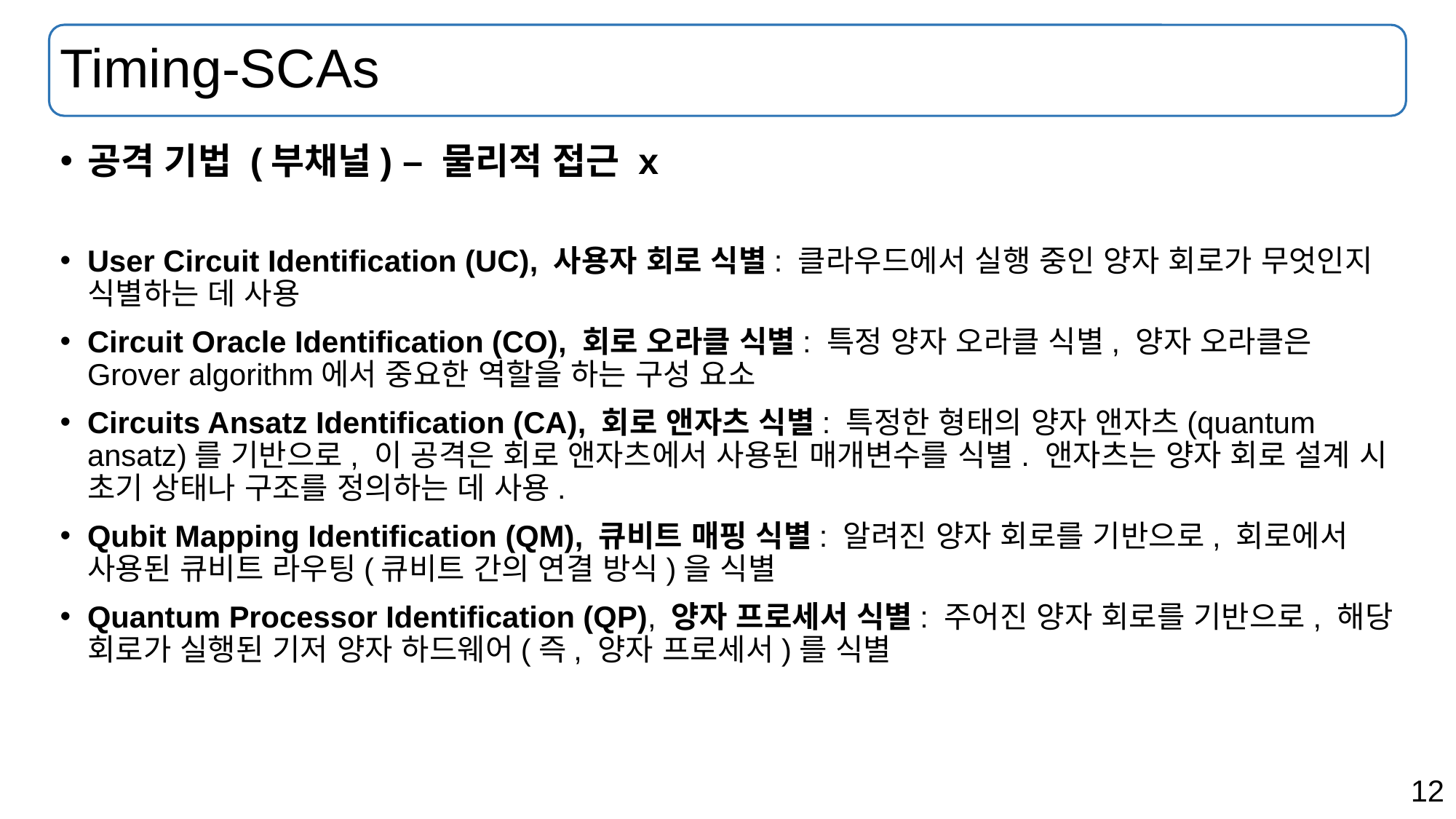

# Timing-SCAs
공격 기법 (부채널) – 물리적 접근 x

User Circuit Identification (UC), 사용자 회로 식별: 클라우드에서 실행 중인 양자 회로가 무엇인지 식별하는 데 사용
Circuit Oracle Identification (CO), 회로 오라클 식별: 특정 양자 오라클 식별, 양자 오라클은 Grover algorithm에서 중요한 역할을 하는 구성 요소
Circuits Ansatz Identification (CA), 회로 앤자츠 식별: 특정한 형태의 양자 앤자츠(quantum ansatz)를 기반으로, 이 공격은 회로 앤자츠에서 사용된 매개변수를 식별. 앤자츠는 양자 회로 설계 시 초기 상태나 구조를 정의하는 데 사용.
Qubit Mapping Identification (QM), 큐비트 매핑 식별: 알려진 양자 회로를 기반으로, 회로에서 사용된 큐비트 라우팅(큐비트 간의 연결 방식)을 식별
Quantum Processor Identification (QP), 양자 프로세서 식별: 주어진 양자 회로를 기반으로, 해당 회로가 실행된 기저 양자 하드웨어(즉, 양자 프로세서)를 식별